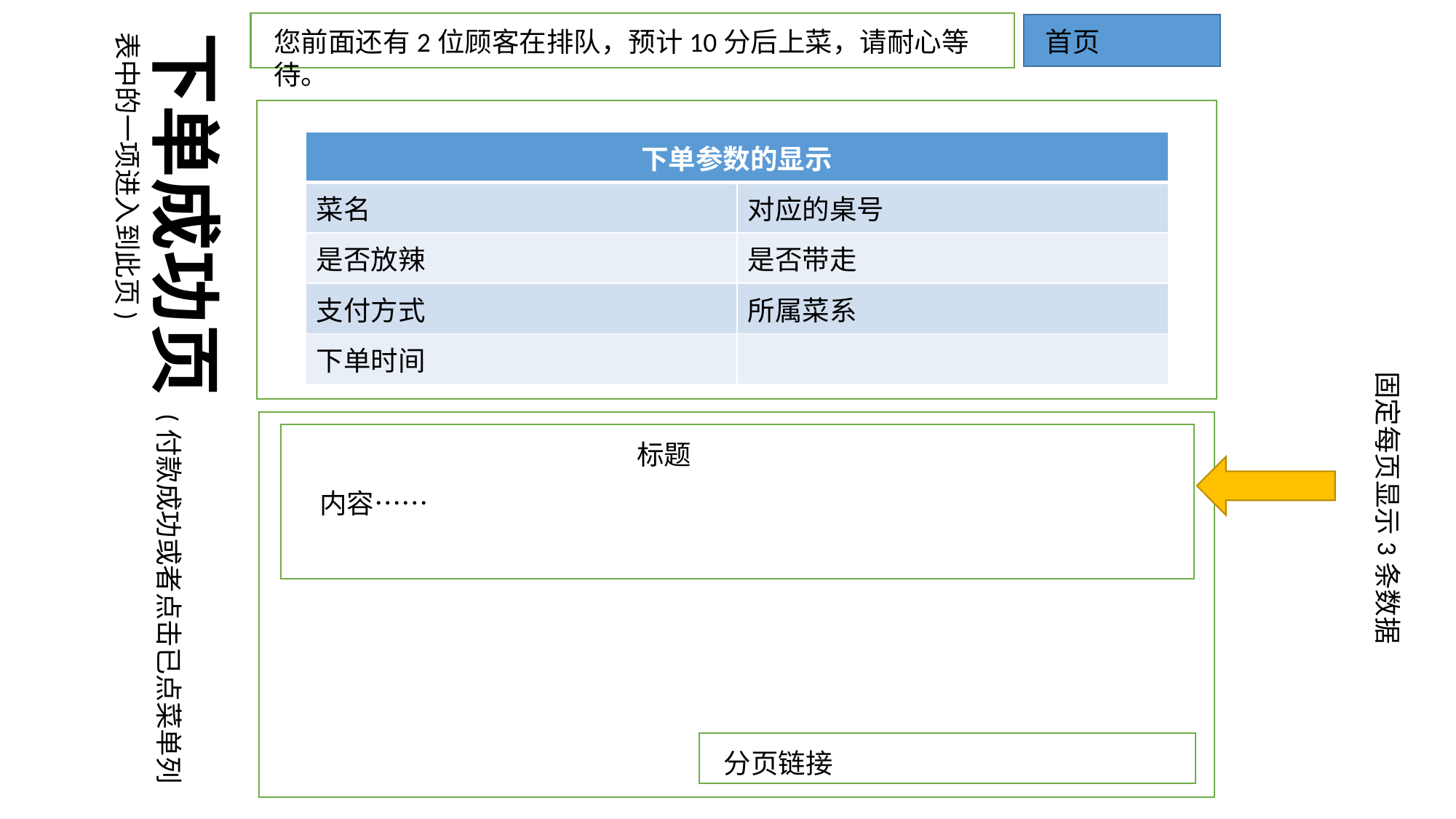

您前面还有2位顾客在排队，预计10分后上菜，请耐心等待。
首页
下单成功页(付款成功或者点击已点菜单列表中的一项进入到此页)

| 下单参数的显示 |  |
| --- | --- |
| 菜名 | 对应的桌号 |
| 是否放辣 | 是否带走 |
| 支付方式 | 所属菜系 |
| 下单时间 |  |
固定每页显示3条数据

标题

内容……

分页链接